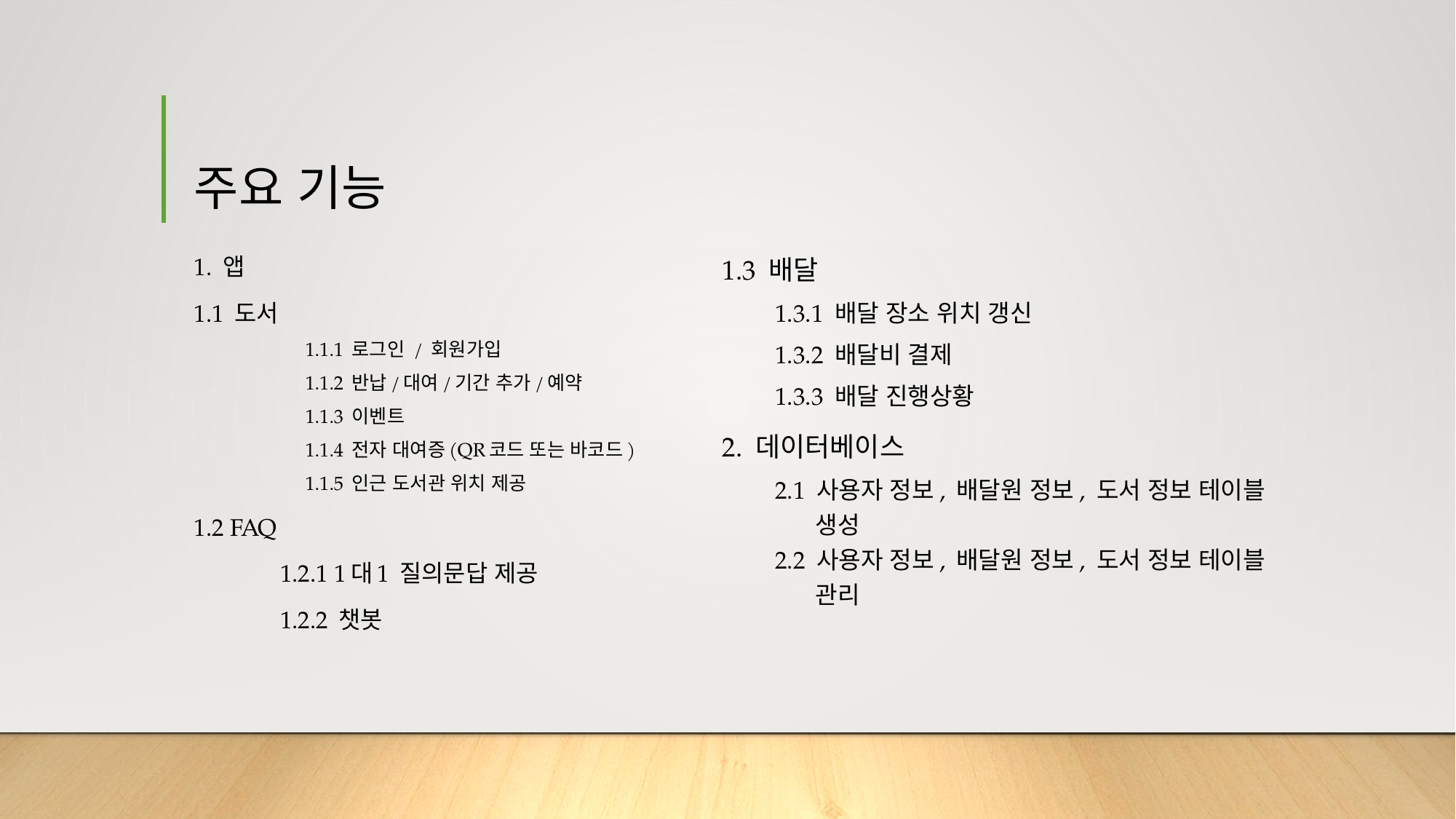

# 주요 기능
1.3 배달
	1.3.1 배달 장소 위치 갱신
	1.3.2 배달비 결제
	1.3.3 배달 진행상황
2. 데이터베이스
	2.1 사용자 정보, 배달원 정보, 도서 정보 테이블 	      	      생성
	2.2 사용자 정보, 배달원 정보, 도서 정보 테이블 	      	      관리

1. 앱
1.1 도서
1.1.1 로그인 / 회원가입
1.1.2 반납/대여/기간 추가/예약
1.1.3 이벤트
1.1.4 전자 대여증(QR코드 또는 바코드)
1.1.5 인근 도서관 위치 제공
1.2 FAQ
	1.2.1 1대1 질의문답 제공
	1.2.2 챗봇